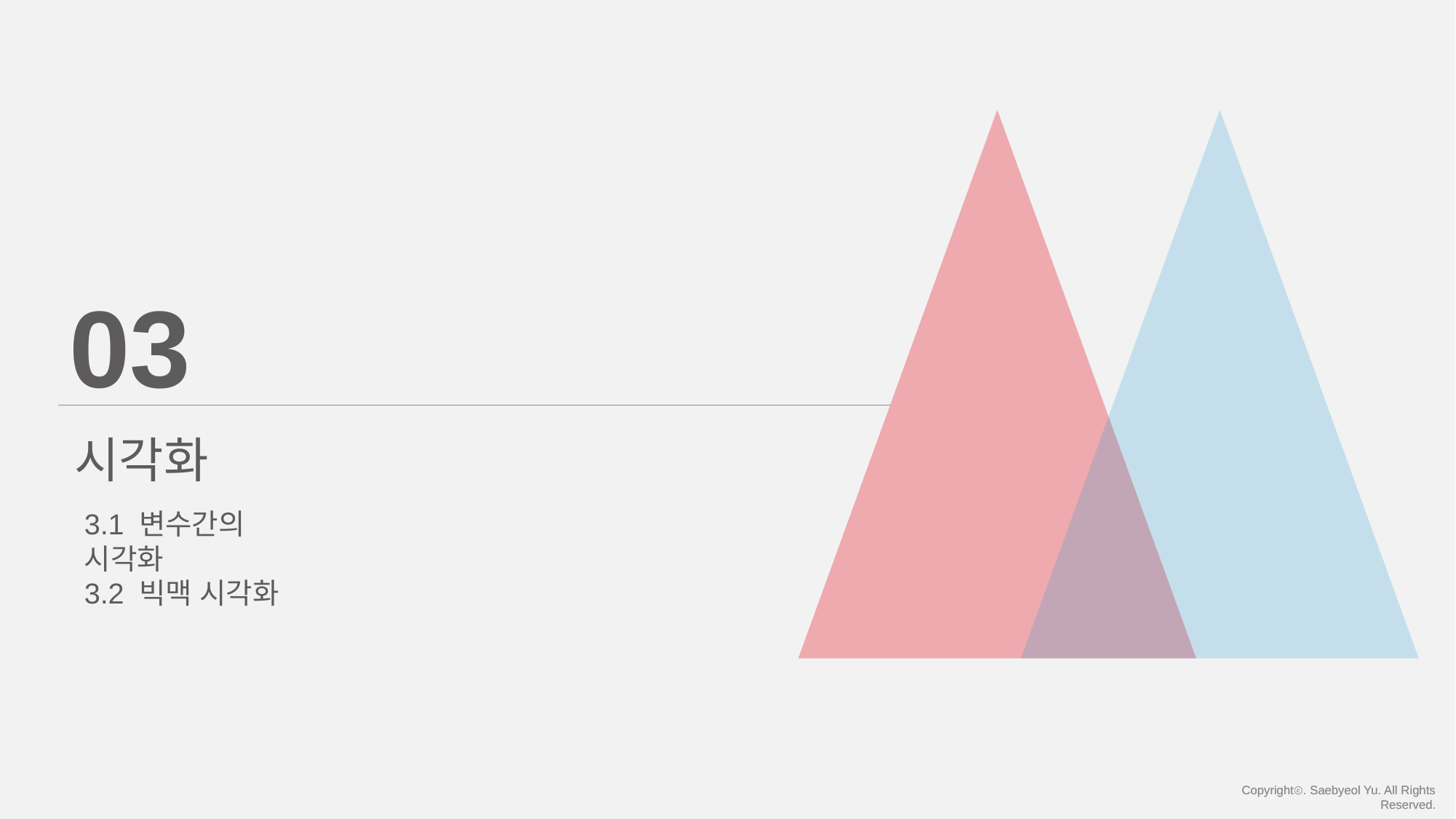

03
시각화
3.1 변수간의 시각화
3.2 빅맥 시각화
Copyrightⓒ. Saebyeol Yu. All Rights Reserved.